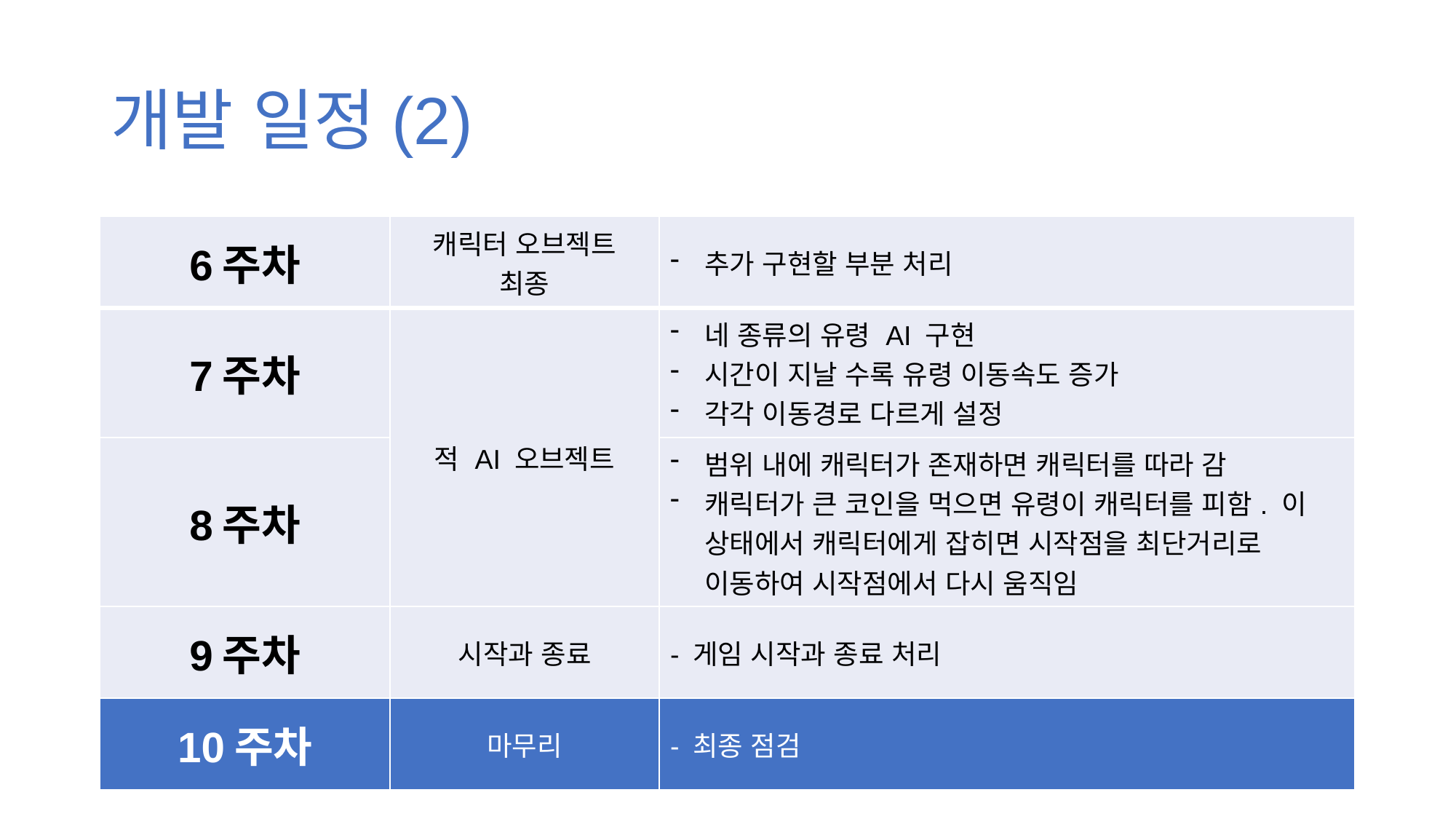

# 개발 일정(2)
| 6주차 | 캐릭터 오브젝트 최종 | 추가 구현할 부분 처리 |
| --- | --- | --- |
| 7주차 | 적 AI 오브젝트 | 네 종류의 유령 AI 구현 시간이 지날 수록 유령 이동속도 증가 각각 이동경로 다르게 설정 |
| 8주차 |  | 범위 내에 캐릭터가 존재하면 캐릭터를 따라 감 캐릭터가 큰 코인을 먹으면 유령이 캐릭터를 피함. 이 상태에서 캐릭터에게 잡히면 시작점을 최단거리로 이동하여 시작점에서 다시 움직임 |
| 9주차 | 시작과 종료 | - 게임 시작과 종료 처리 |
| 10주차 | 마무리 | - 최종 점검 |